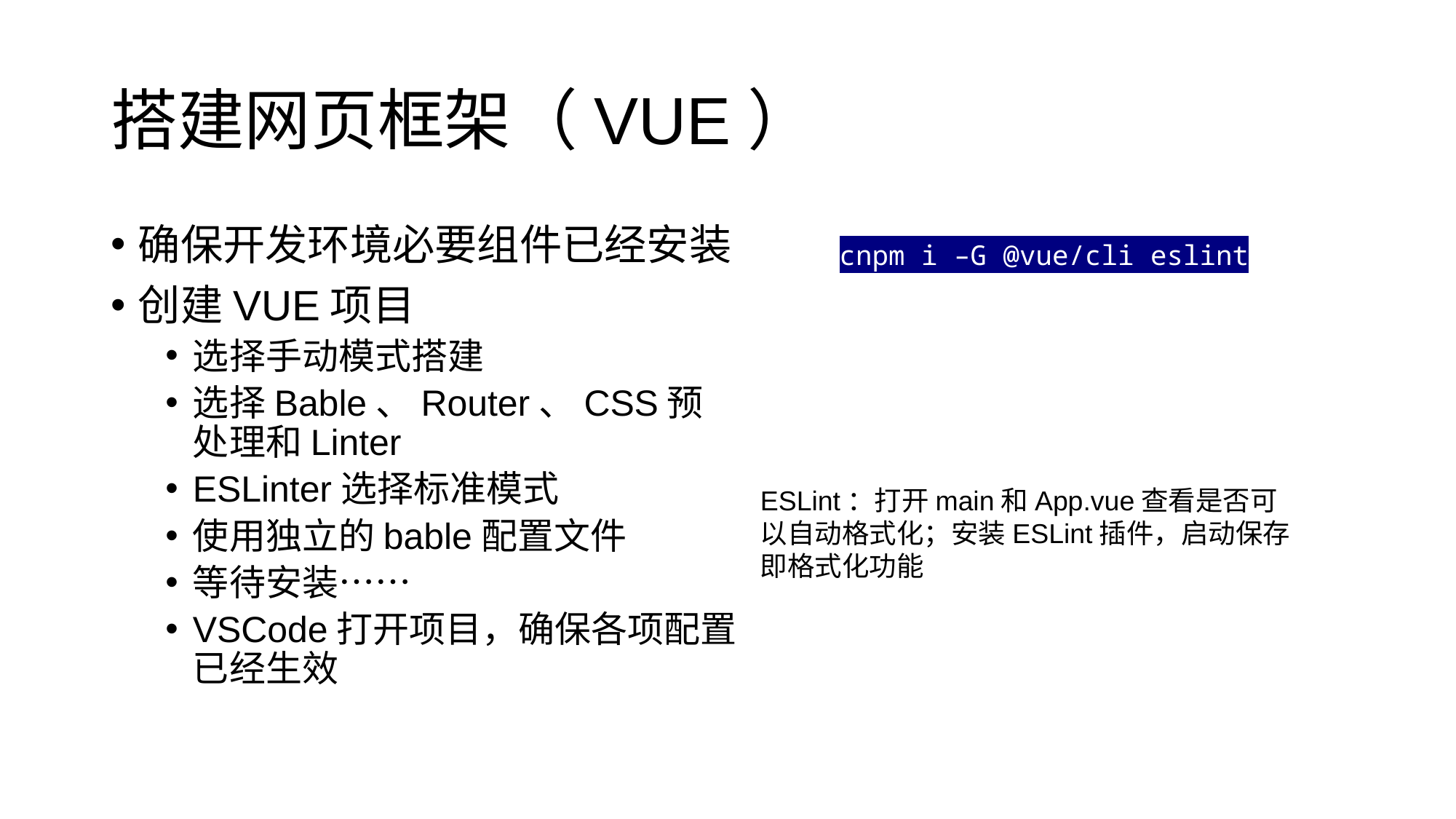

# 搭建网页框架（VUE）
确保开发环境必要组件已经安装
创建VUE项目
选择手动模式搭建
选择Bable、Router、CSS预处理和Linter
ESLinter选择标准模式
使用独立的bable配置文件
等待安装……
VSCode打开项目，确保各项配置已经生效
cnpm i –G @vue/cli eslint
ESLint：打开main和App.vue查看是否可以自动格式化；安装ESLint插件，启动保存即格式化功能